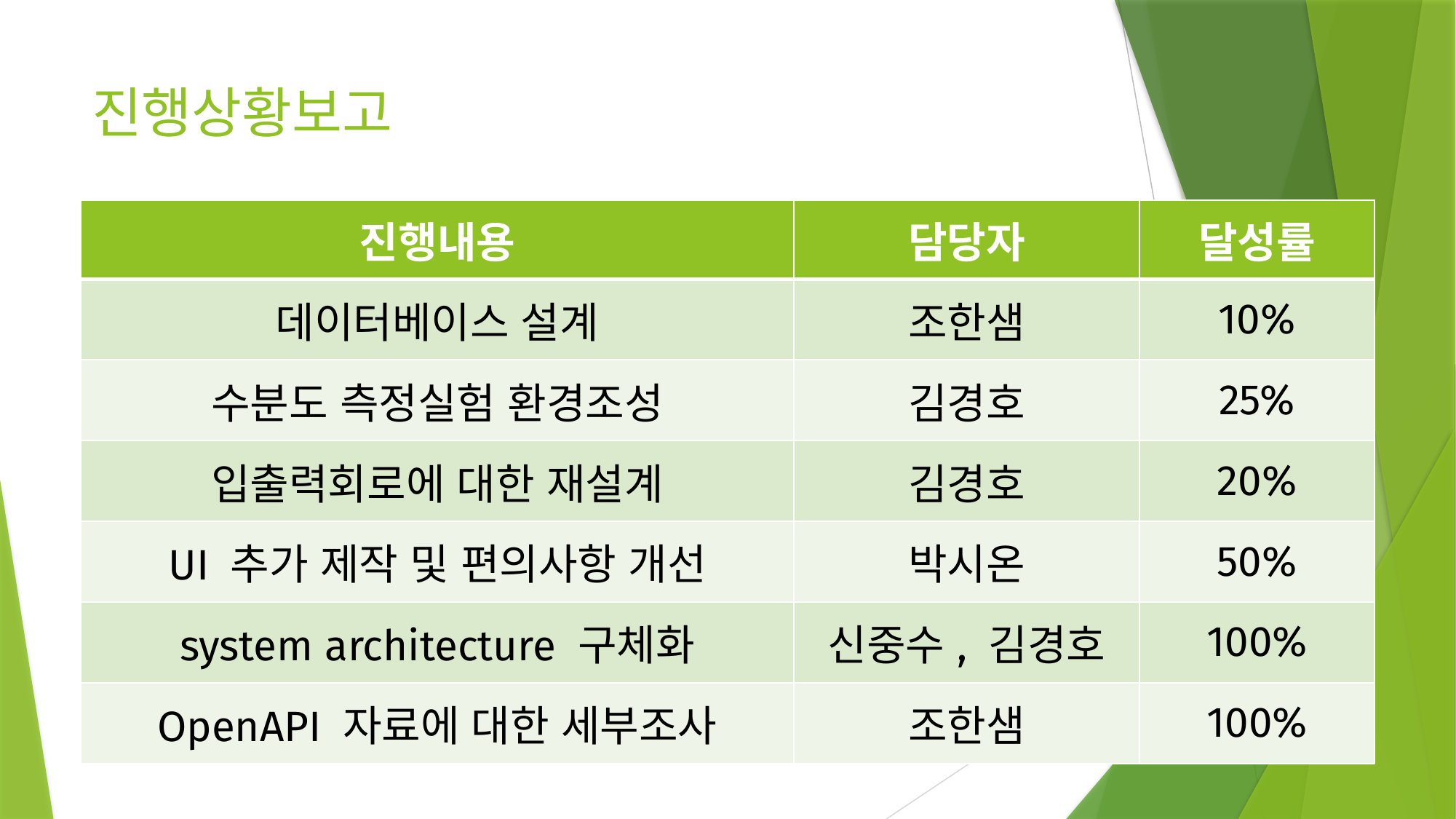

# 진행상황보고
| 진행내용 | 담당자 | 달성률 |
| --- | --- | --- |
| 데이터베이스 설계 | 조한샘 | 10% |
| 수분도 측정실험 환경조성 | 김경호 | 25% |
| 입출력회로에 대한 재설계 | 김경호 | 20% |
| UI 추가 제작 및 편의사항 개선 | 박시온 | 50% |
| system architecture 구체화 | 신중수, 김경호 | 100% |
| OpenAPI 자료에 대한 세부조사 | 조한샘 | 100% |